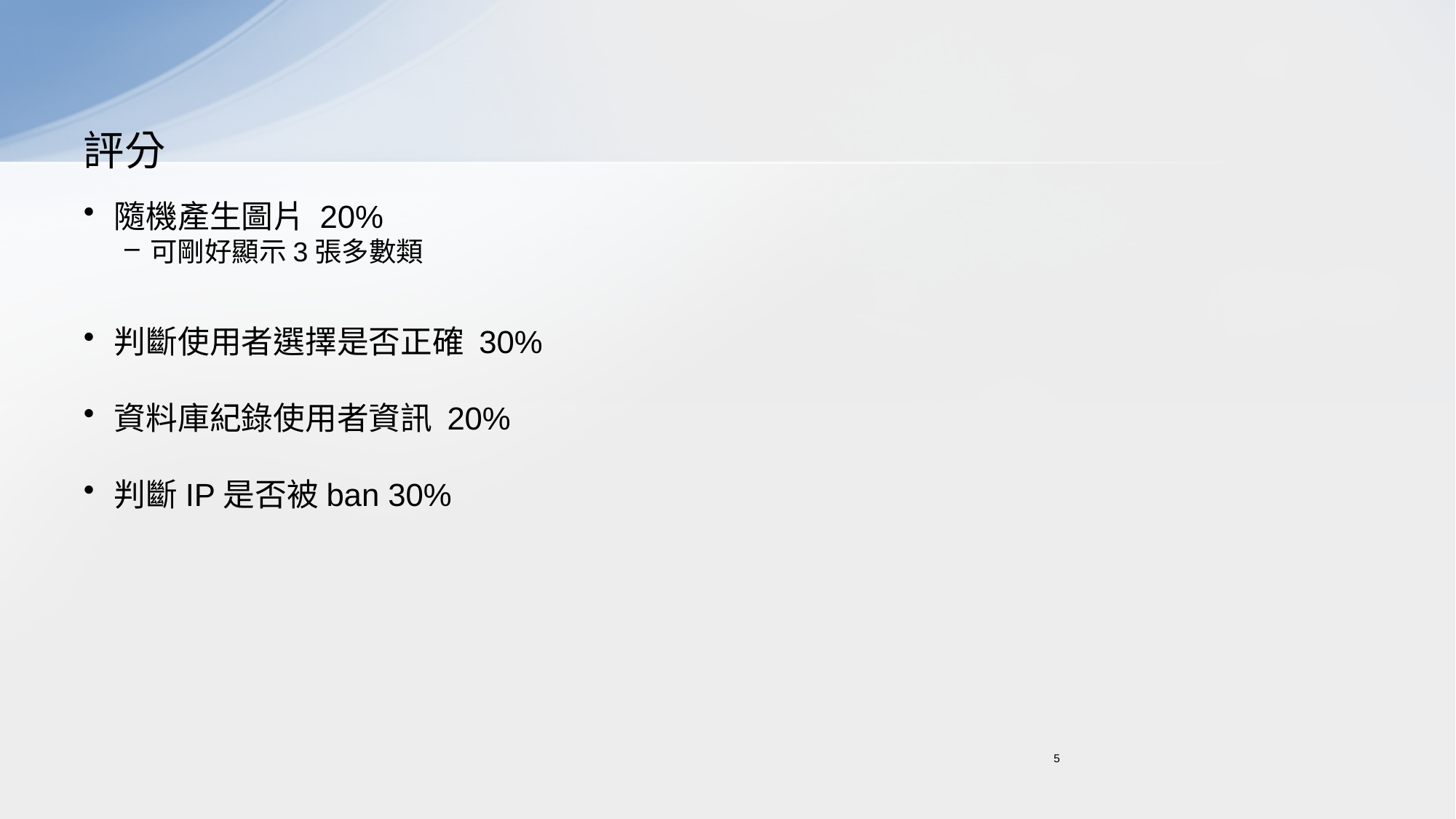

# 評分
隨機產生圖片 20%
可剛好顯示3張多數類

判斷使用者選擇是否正確 30%

資料庫紀錄使用者資訊 20%

判斷IP是否被ban 30%
5